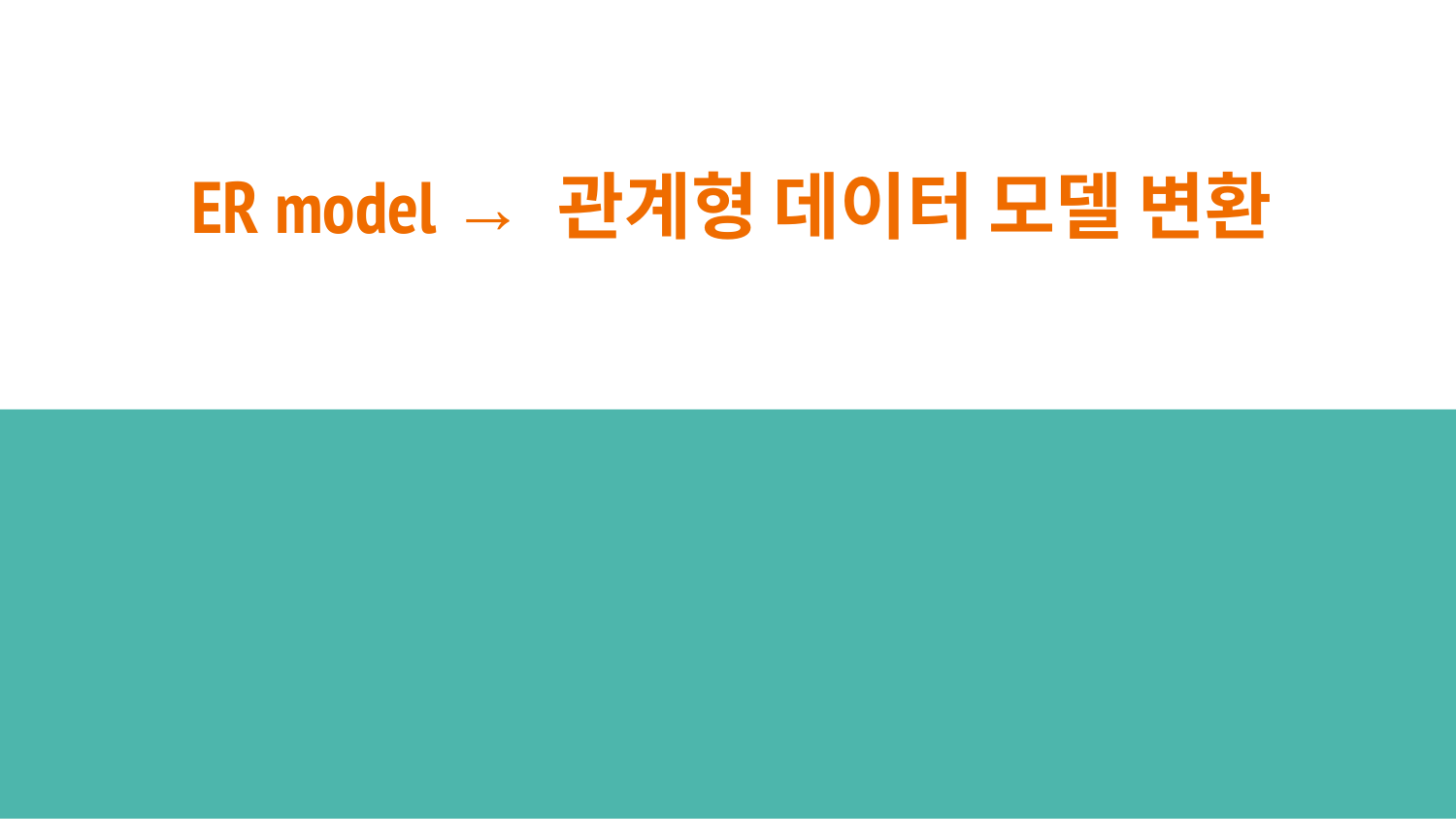

# ER model → 관계형 데이터 모델 변환